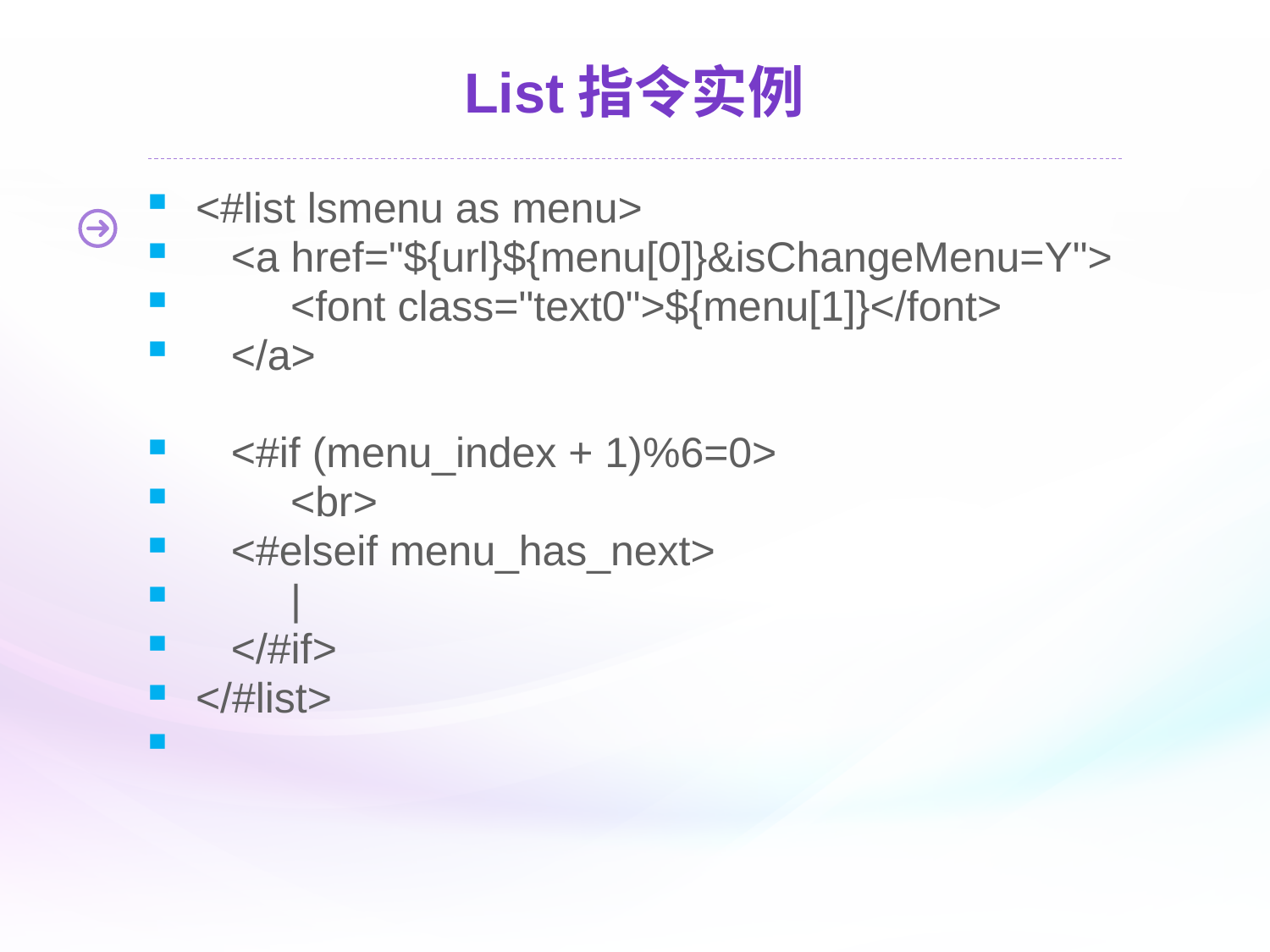

# List指令实例
<#list lsmenu as menu>
   <a href="${url}${menu[0]}&isChangeMenu=Y">
        <font class="text0">${menu[1]}</font>
   </a>

   <#if (menu_index + 1)%6=0>
        <br>
   <#elseif menu_has_next>
        |
   </#if>
</#list>